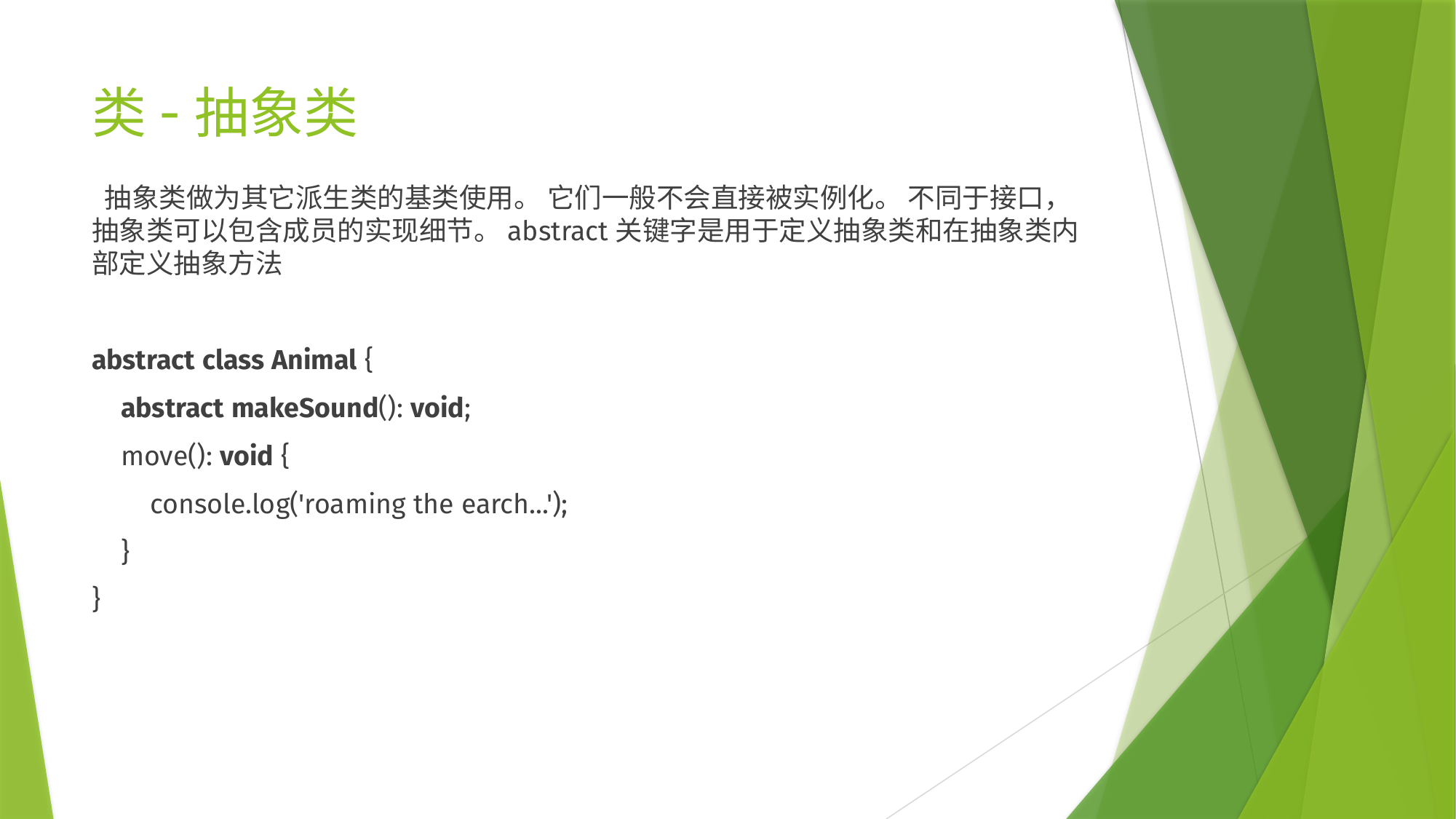

# 类-抽象类
 抽象类做为其它派生类的基类使用。 它们一般不会直接被实例化。 不同于接口，抽象类可以包含成员的实现细节。abstract关键字是用于定义抽象类和在抽象类内部定义抽象方法

abstract class Animal {
    abstract makeSound(): void;
    move(): void {
        console.log('roaming the earch...');
    }
}